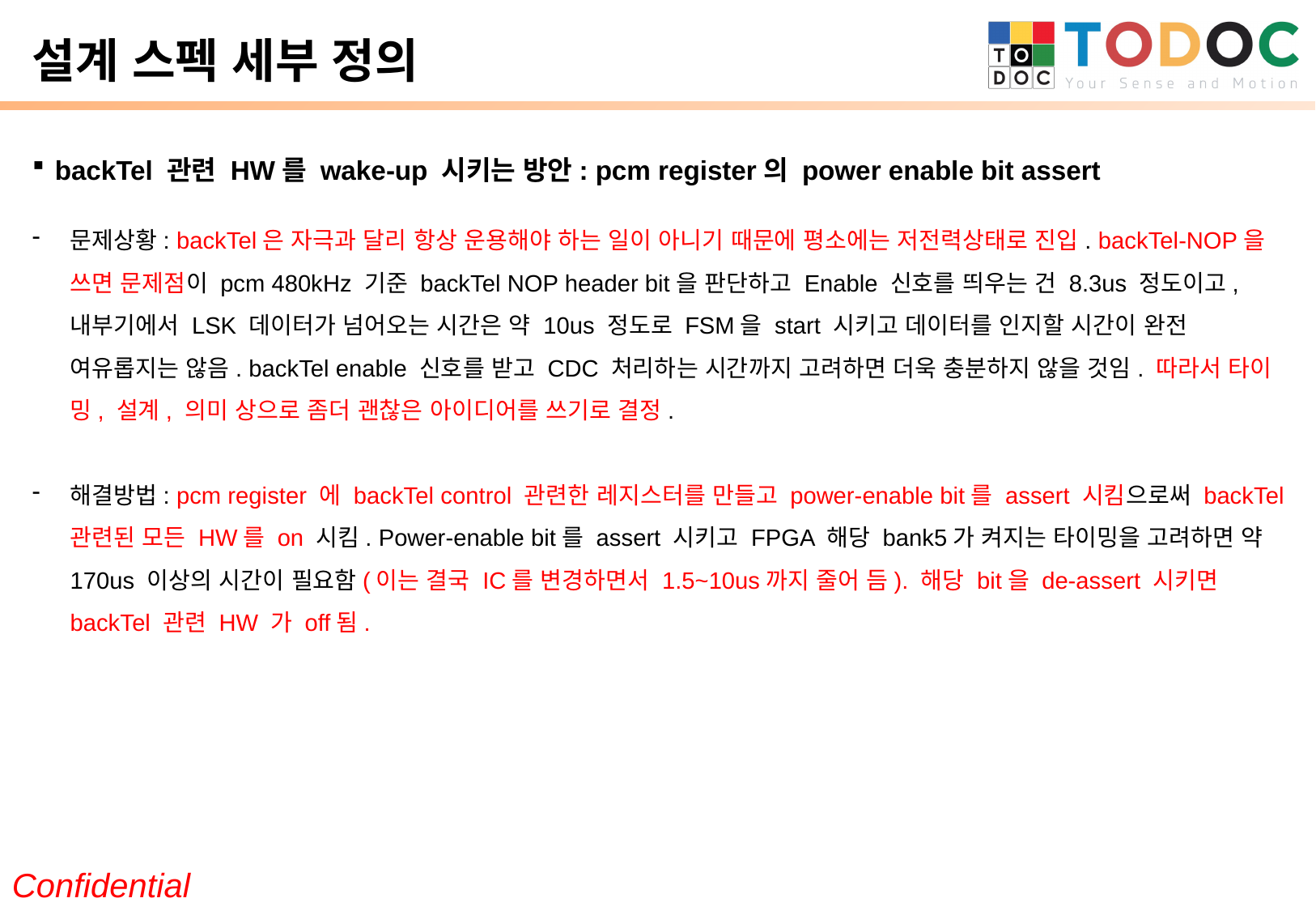

# 설계 스펙 세부 정의
backTel 관련 HW를 wake-up 시키는 방안: pcm register의 power enable bit assert
문제상황: backTel은 자극과 달리 항상 운용해야 하는 일이 아니기 때문에 평소에는 저전력상태로 진입. backTel-NOP을 쓰면 문제점이 pcm 480kHz 기준 backTel NOP header bit을 판단하고 Enable 신호를 띄우는 건 8.3us 정도이고, 내부기에서 LSK 데이터가 넘어오는 시간은 약 10us 정도로 FSM을 start 시키고 데이터를 인지할 시간이 완전 여유롭지는 않음. backTel enable 신호를 받고 CDC 처리하는 시간까지 고려하면 더욱 충분하지 않을 것임. 따라서 타이밍, 설계, 의미 상으로 좀더 괜찮은 아이디어를 쓰기로 결정.

해결방법: pcm register 에 backTel control 관련한 레지스터를 만들고 power-enable bit를 assert 시킴으로써 backTel 관련된 모든 HW를 on 시킴. Power-enable bit를 assert 시키고 FPGA 해당 bank5가 켜지는 타이밍을 고려하면 약 170us 이상의 시간이 필요함(이는 결국 IC를 변경하면서 1.5~10us까지 줄어 듬). 해당 bit을 de-assert 시키면 backTel 관련 HW 가 off됨.